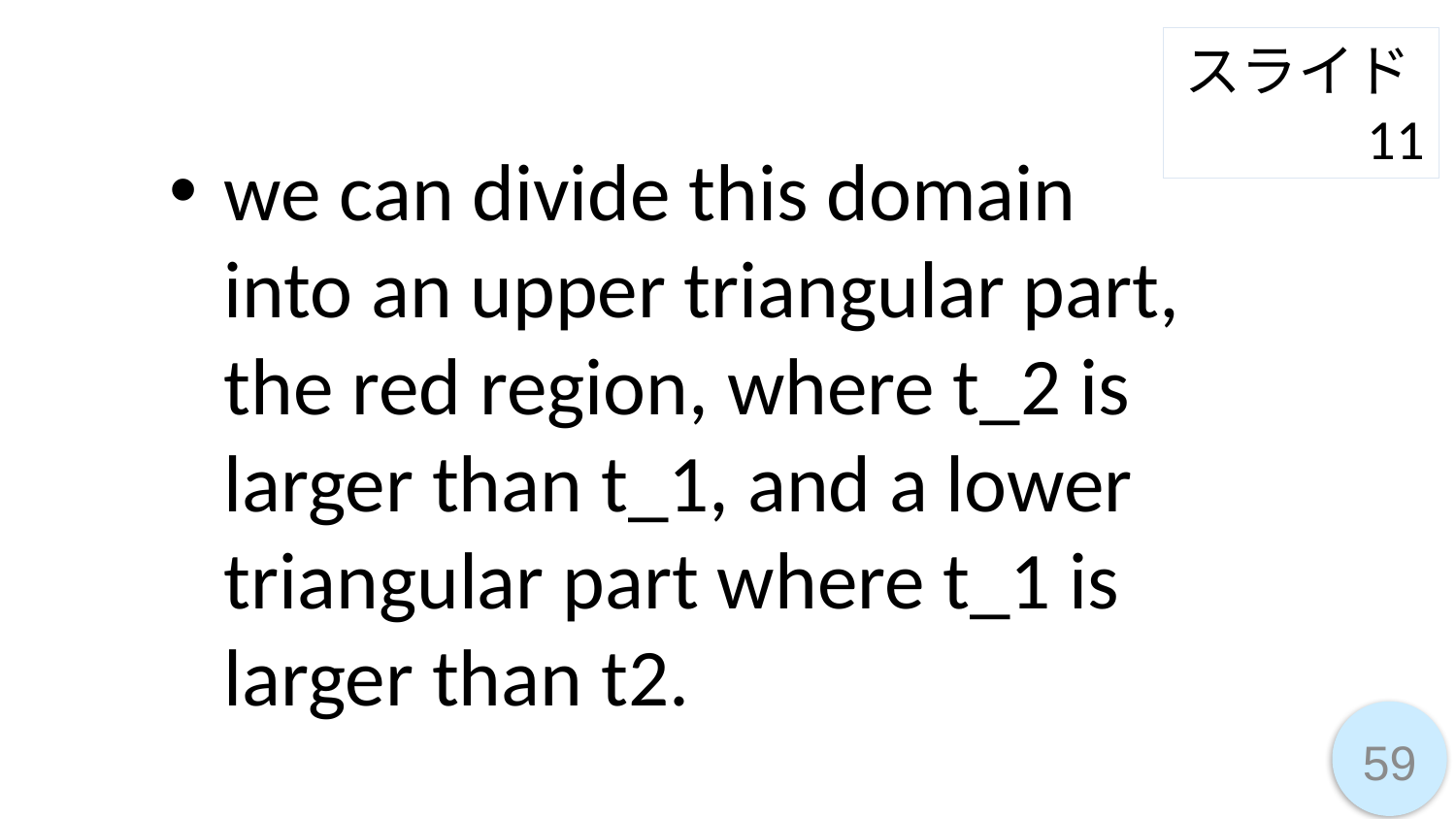

スライド11
we can divide this domain into an upper triangular part, the red region, where t_2 is larger than t_1, and a lower triangular part where t_1 is larger than t2.
59